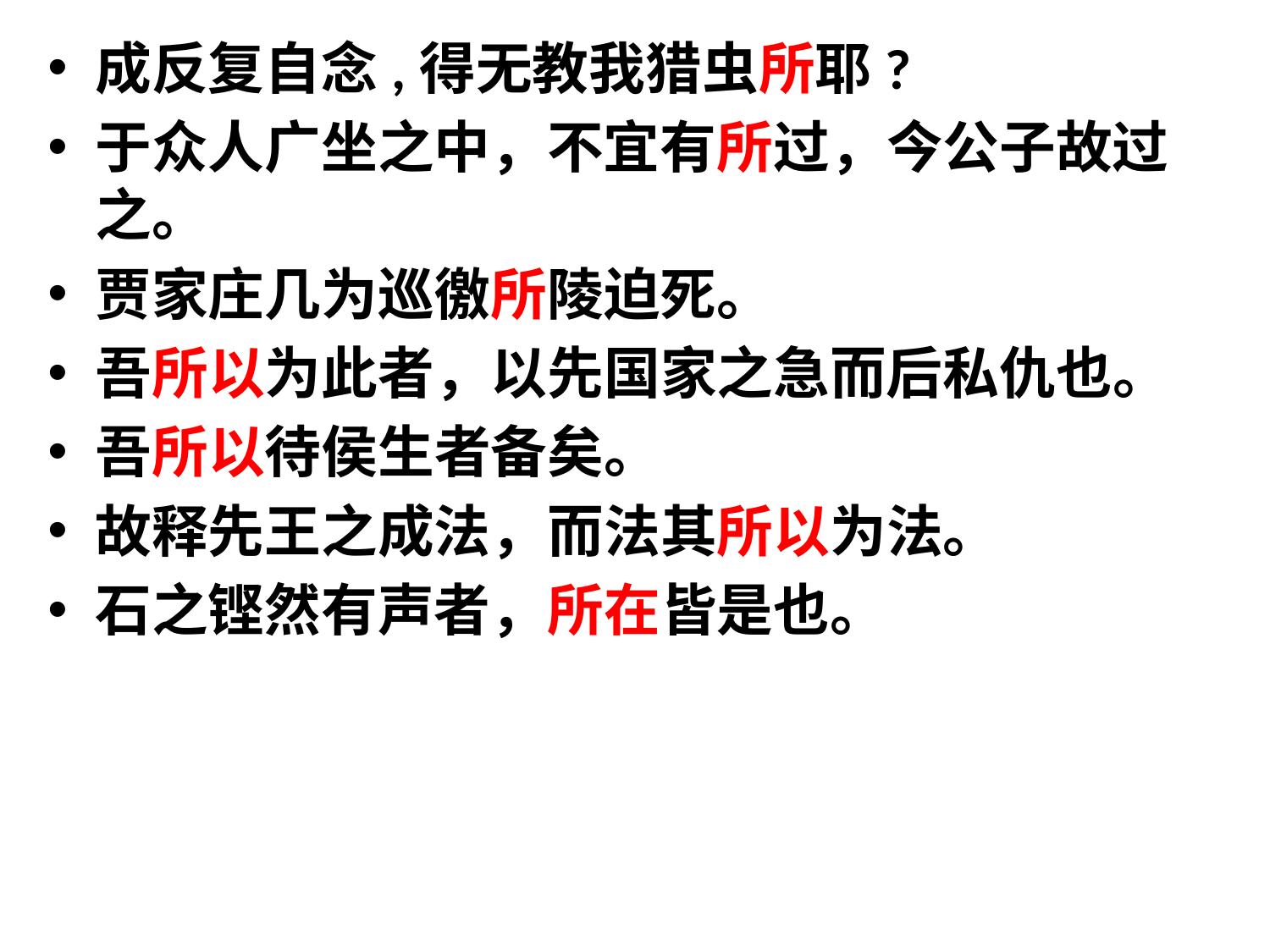

成反复自念,得无教我猎虫所耶?
于众人广坐之中，不宜有所过，今公子故过之。
贾家庄几为巡徼所陵迫死。
吾所以为此者，以先国家之急而后私仇也。
吾所以待侯生者备矣。
故释先王之成法，而法其所以为法。
石之铿然有声者，所在皆是也。